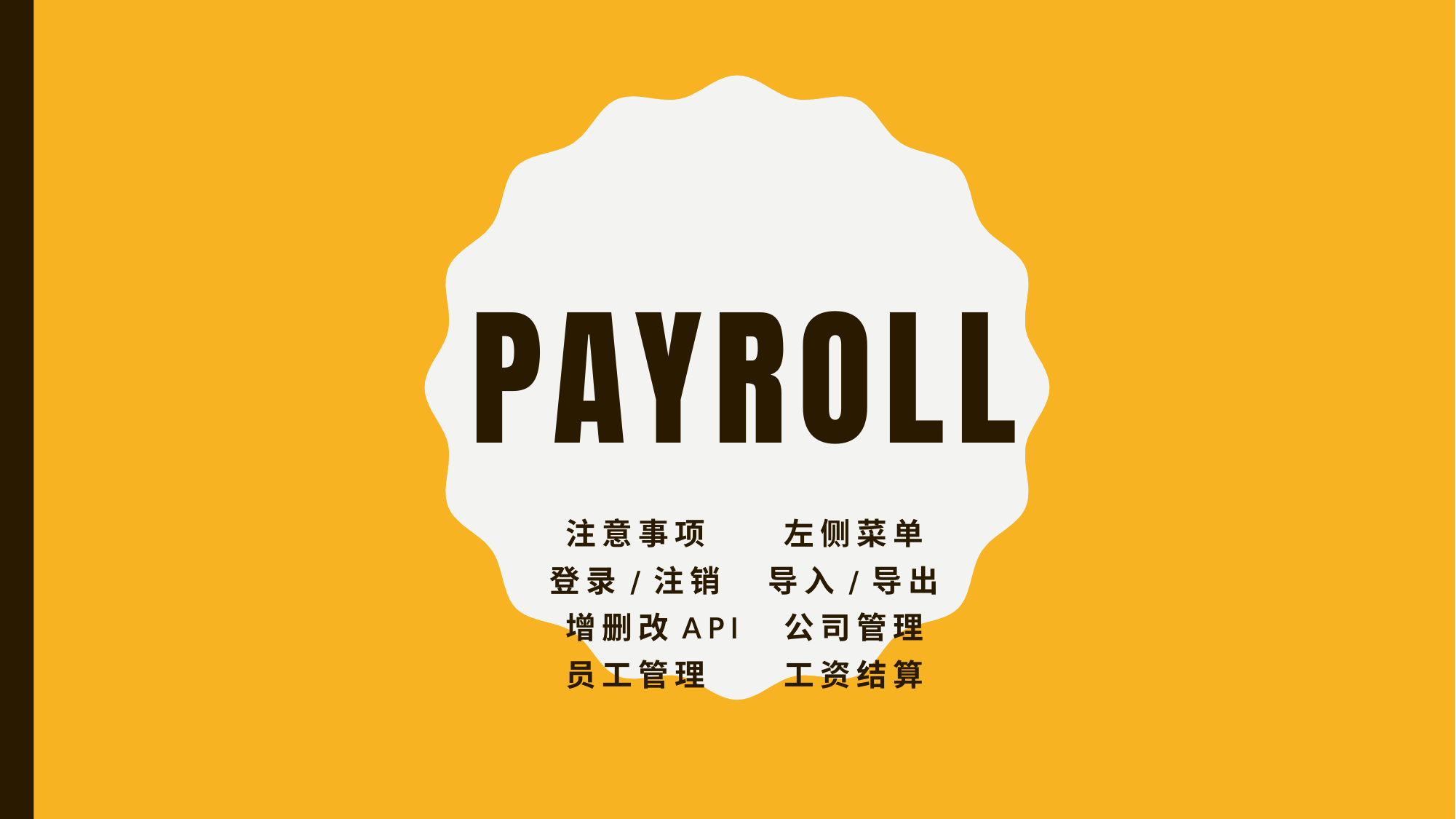

# Payroll
注意事项	左侧菜单
登录/注销	导入/导出
增删改API	公司管理
员工管理	工资结算